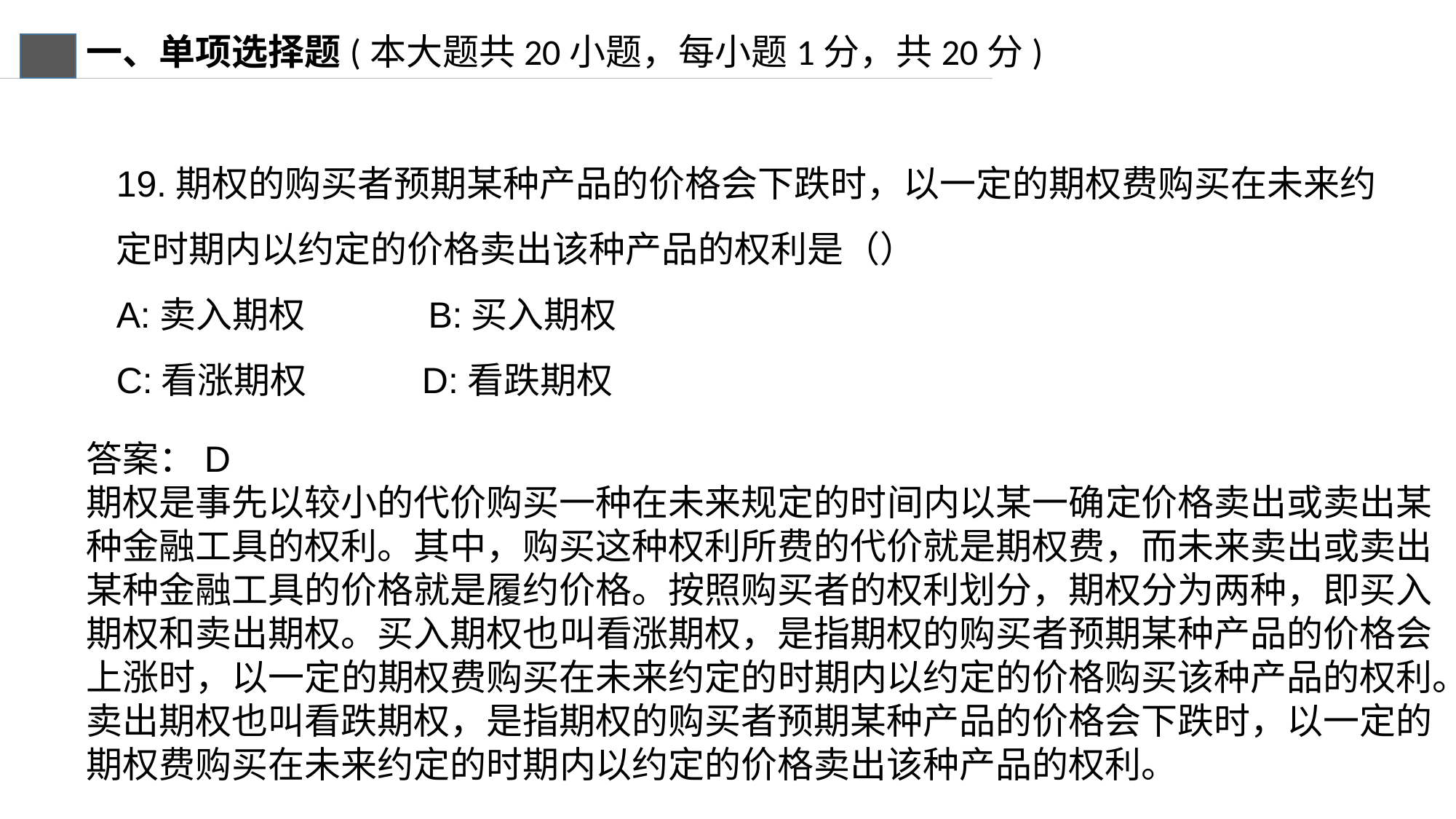

一、单项选择题(本大题共20小题，每小题1分，共20分)

19.期权的购买者预期某种产品的价格会下跌时，以一定的期权费购买在未来约定时期内以约定的价格卖出该种产品的权利是（）
A:卖入期权              B:买入期权
C:看涨期权             D:看跌期权
答案：D
期权是事先以较小的代价购买一种在未来规定的时间内以某一确定价格卖出或卖出某种金融工具的权利。其中，购买这种权利所费的代价就是期权费，而未来卖出或卖出某种金融工具的价格就是履约价格。按照购买者的权利划分，期权分为两种，即买入期权和卖出期权。买入期权也叫看涨期权，是指期权的购买者预期某种产品的价格会上涨时，以一定的期权费购买在未来约定的时期内以约定的价格购买该种产品的权利。卖出期权也叫看跌期权，是指期权的购买者预期某种产品的价格会下跌时，以一定的期权费购买在未来约定的时期内以约定的价格卖出该种产品的权利。